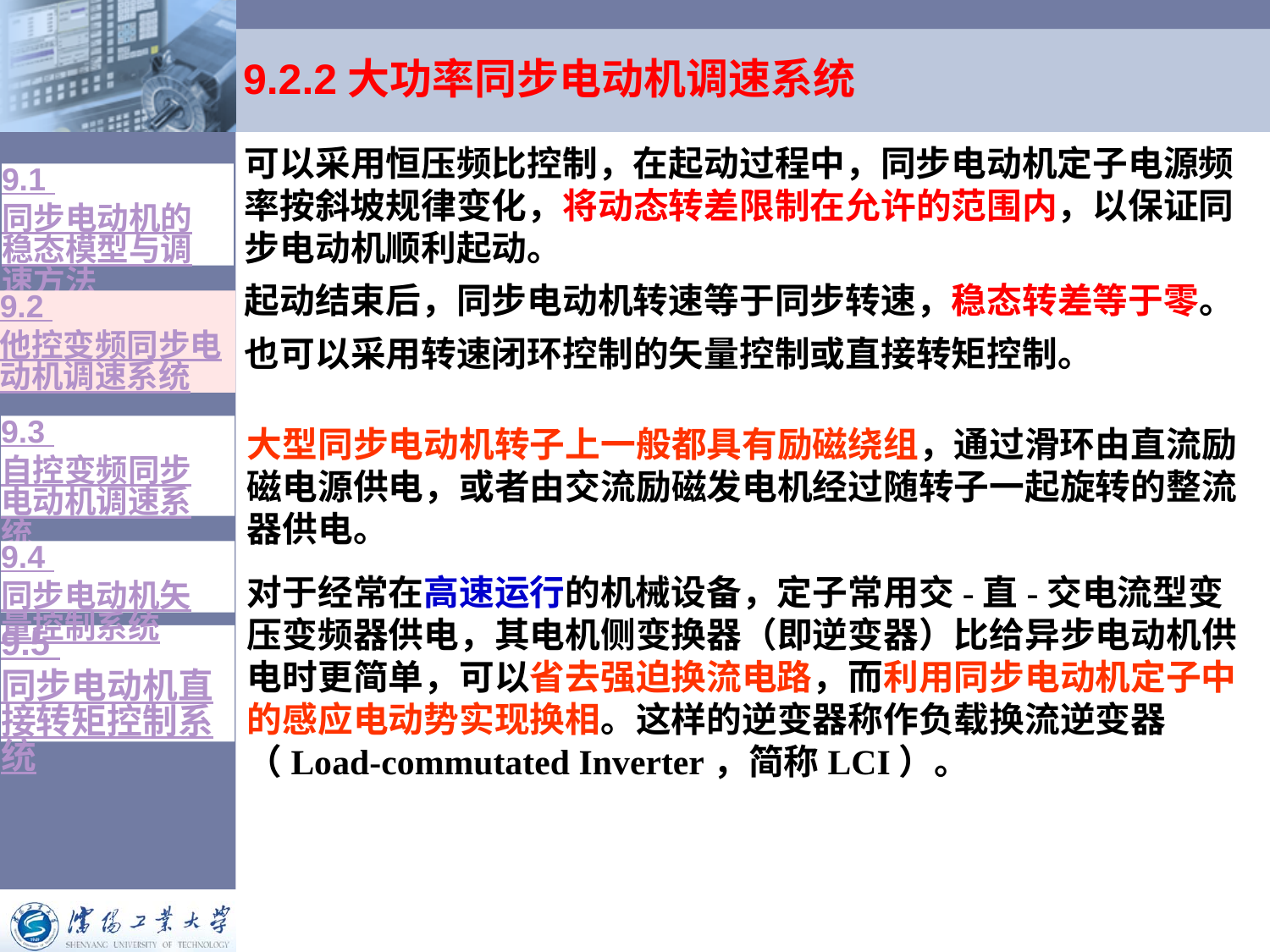

# 9.2.2大功率同步电动机调速系统
可以采用恒压频比控制，在起动过程中，同步电动机定子电源频率按斜坡规律变化，将动态转差限制在允许的范围内，以保证同步电动机顺利起动。
起动结束后，同步电动机转速等于同步转速，稳态转差等于零。
也可以采用转速闭环控制的矢量控制或直接转矩控制。
9.1 同步电动机的稳态模型与调速方法
9.2 他控变频同步电动机调速系统
9.3 自控变频同步电动机调速系统
大型同步电动机转子上一般都具有励磁绕组，通过滑环由直流励磁电源供电，或者由交流励磁发电机经过随转子一起旋转的整流器供电。
对于经常在高速运行的机械设备，定子常用交-直-交电流型变压变频器供电，其电机侧变换器（即逆变器）比给异步电动机供电时更简单，可以省去强迫换流电路，而利用同步电动机定子中的感应电动势实现换相。这样的逆变器称作负载换流逆变器（Load-commutated Inverter，简称LCI）。
9.4 同步电动机矢量控制系统
9.5 同步电动机直接转矩控制系统